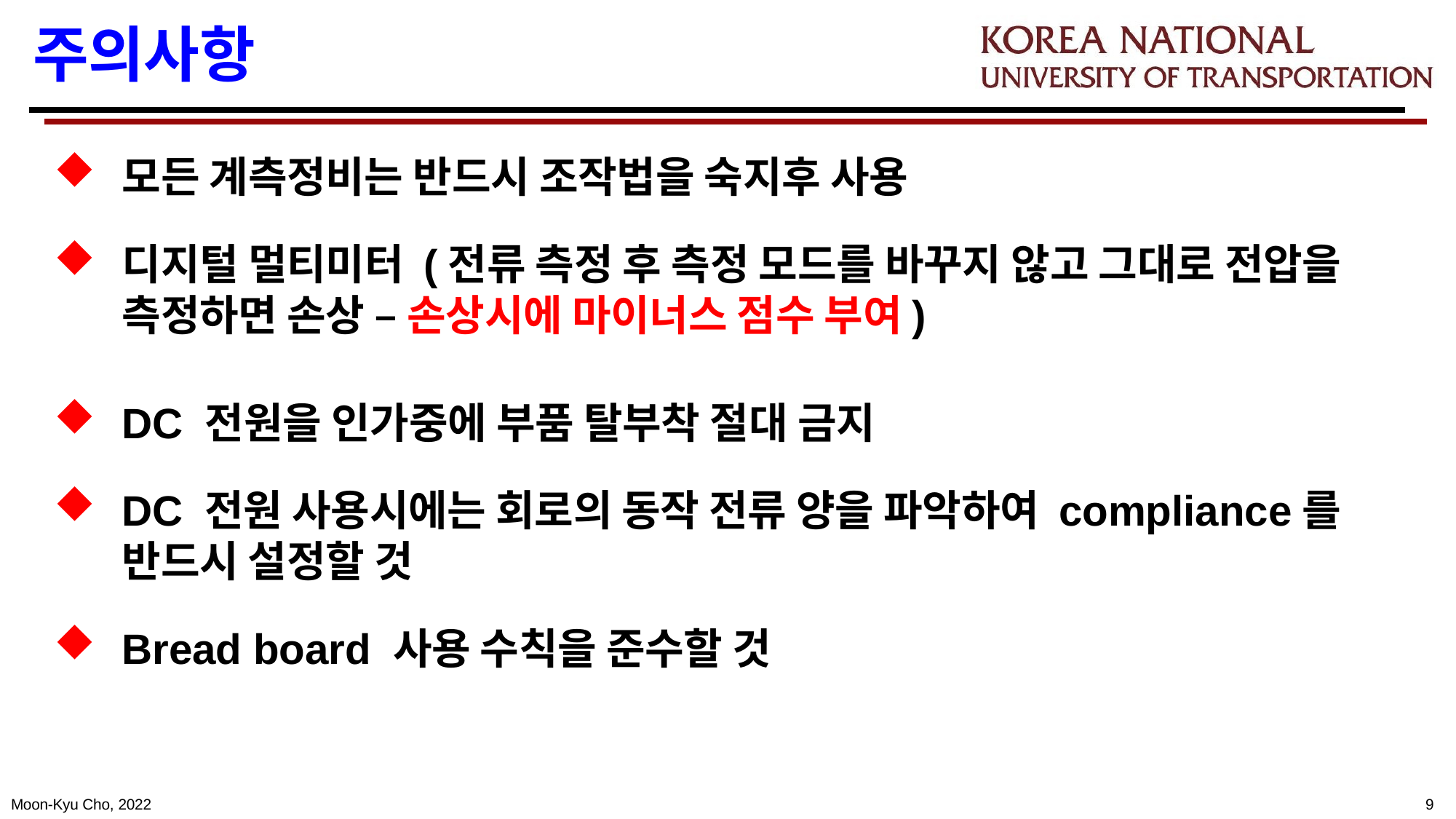

# 주의사항
모든 계측정비는 반드시 조작법을 숙지후 사용

디지털 멀티미터 (전류 측정 후 측정 모드를 바꾸지 않고 그대로 전압을  측정하면 손상 – 손상시에 마이너스 점수 부여)

DC 전원을 인가중에 부품 탈부착 절대 금지

DC 전원 사용시에는 회로의 동작 전류 양을 파악하여 compliance를  반드시 설정할 것

Bread board 사용 수칙을 준수할 것
Moon-Kyu Cho, 2022
9